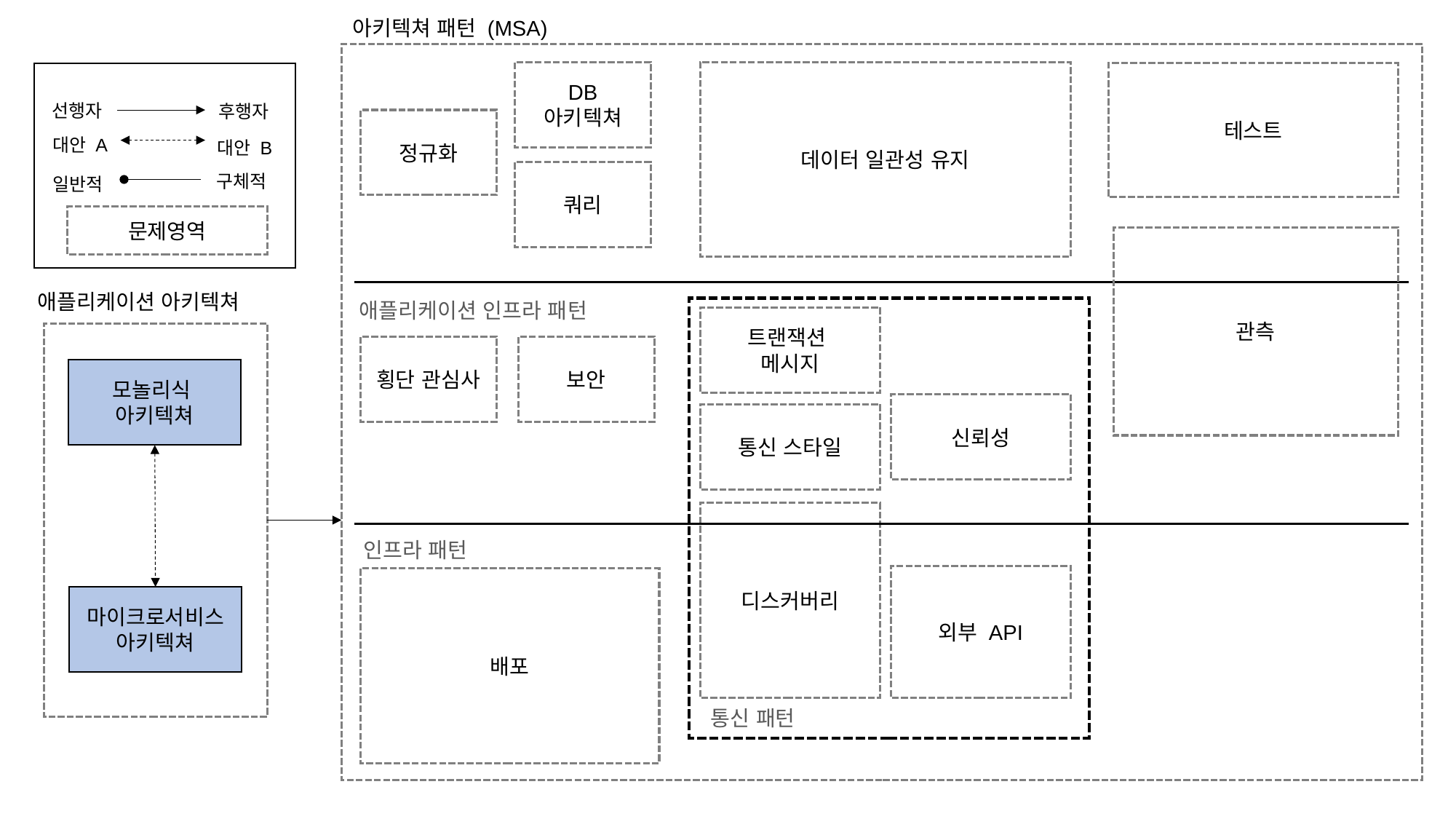

아키텍쳐 패턴 (MSA)

DB 아키텍쳐
데이터 일관성 유지
테스트

선행자
후행자
정규화
대안 A
대안 B
쿼리
구체적
일반적
문제영역
관측
애플리케이션 아키텍쳐
애플리케이션 인프라 패턴

트랜잭션
메시지

횡단 관심사
보안
모놀리식
아키텍쳐
신뢰성
통신 스타일
디스커버리
인프라 패턴
외부 API
배포
마이크로서비스
아키텍쳐
통신 패턴